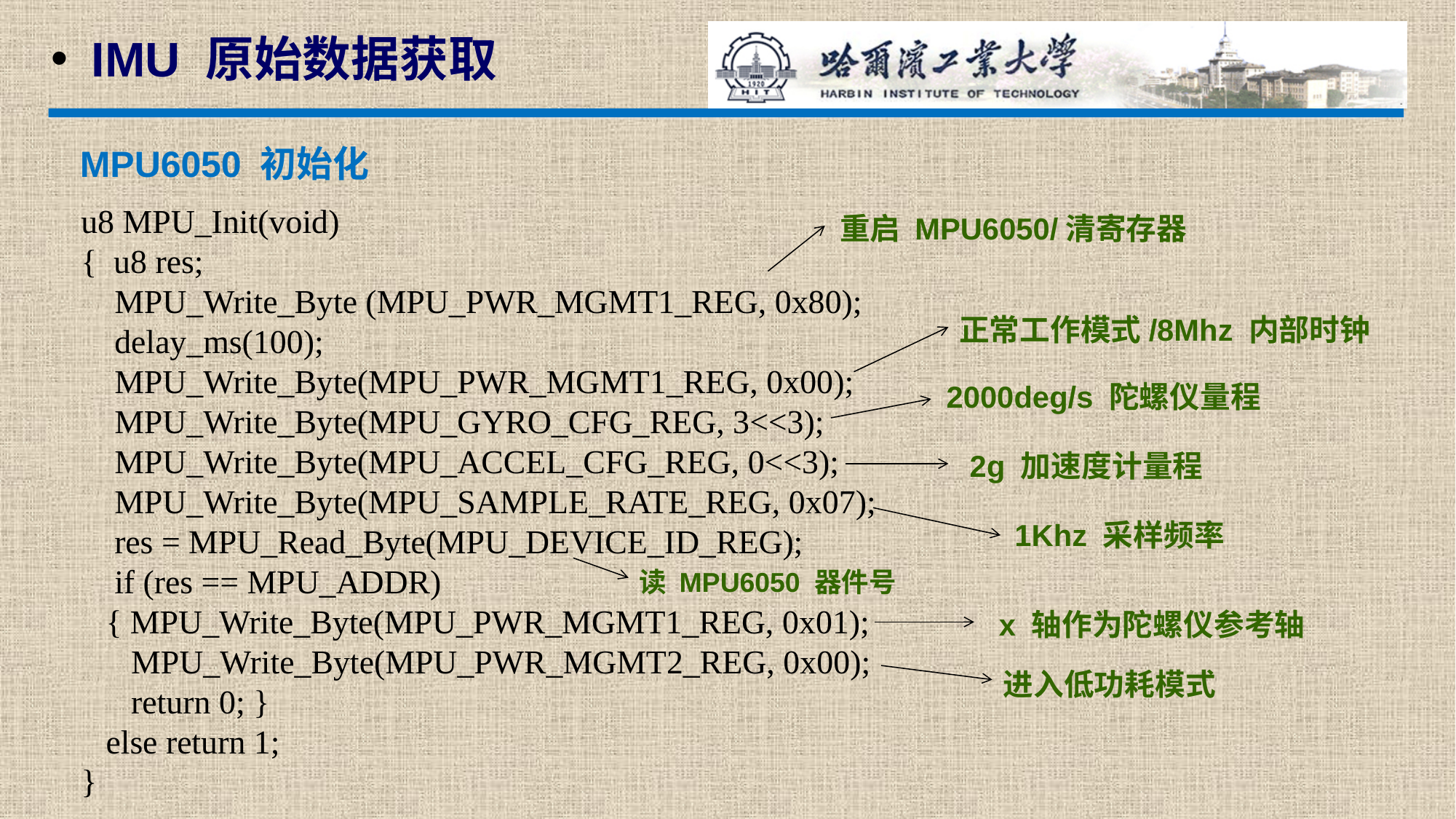

IMU 原始数据获取
MPU6050 初始化
u8 MPU_Init(void)
{  u8 res;
    MPU_Write_Byte (MPU_PWR_MGMT1_REG, 0x80);
    delay_ms(100);
    MPU_Write_Byte(MPU_PWR_MGMT1_REG, 0x00);
    MPU_Write_Byte(MPU_GYRO_CFG_REG, 3<<3);
    MPU_Write_Byte(MPU_ACCEL_CFG_REG, 0<<3);
    MPU_Write_Byte(MPU_SAMPLE_RATE_REG, 0x07);
    res = MPU_Read_Byte(MPU_DEVICE_ID_REG);
    if (res == MPU_ADDR)
   { MPU_Write_Byte(MPU_PWR_MGMT1_REG, 0x01);
      MPU_Write_Byte(MPU_PWR_MGMT2_REG, 0x00);
      return 0; }
   else return 1;
}
重启 MPU6050/清寄存器
正常工作模式/8Mhz 内部时钟
2000deg/s 陀螺仪量程
2g 加速度计量程
1Khz 采样频率
读 MPU6050 器件号
x 轴作为陀螺仪参考轴
进入低功耗模式